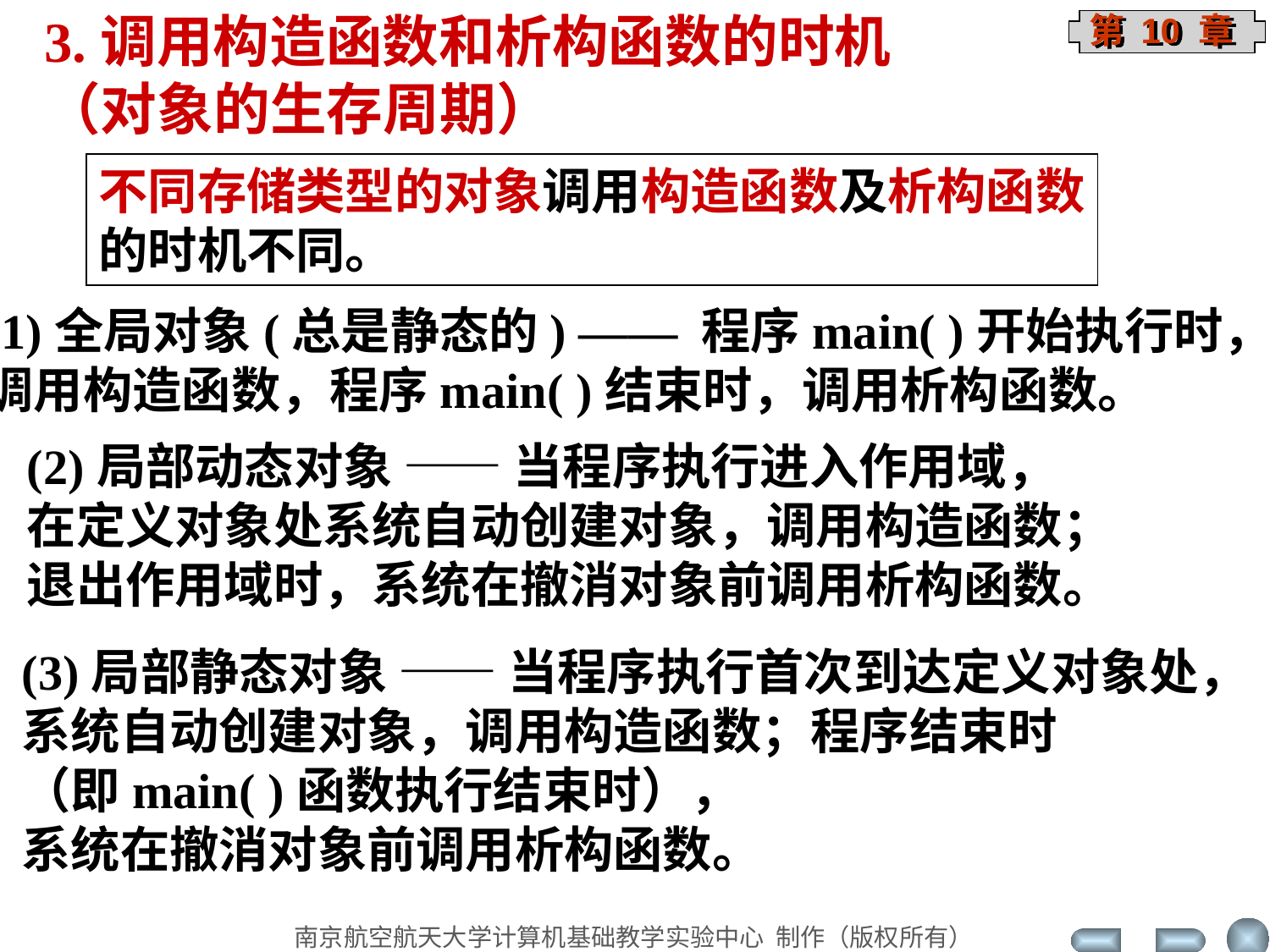

3.调用构造函数和析构函数的时机（对象的生存周期）
不同存储类型的对象调用构造函数及析构函数
的时机不同。
(1)全局对象(总是静态的) —— 程序main( )开始执行时，
调用构造函数，程序main( )结束时，调用析构函数。
(2)局部动态对象 —— 当程序执行进入作用域，
在定义对象处系统自动创建对象，调用构造函数；
退出作用域时，系统在撤消对象前调用析构函数。
(3)局部静态对象 —— 当程序执行首次到达定义对象处，
系统自动创建对象，调用构造函数；程序结束时
（即main( )函数执行结束时），
系统在撤消对象前调用析构函数。